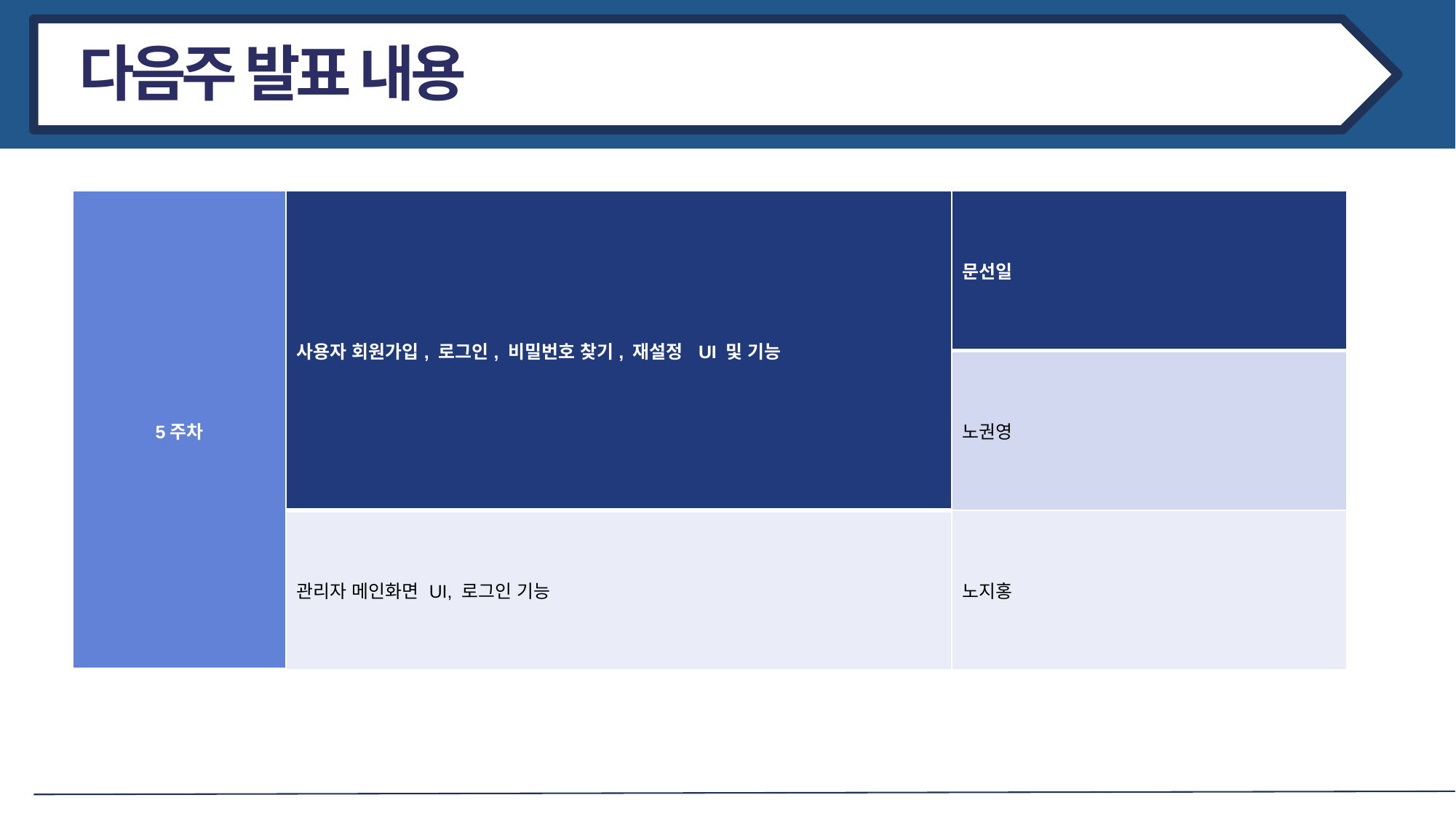

다음주 발표 내용
| 5주차 | 사용자 회원가입, 로그인, 비밀번호 찾기, 재설정 UI 및 기능 | 문선일 |
| --- | --- | --- |
|  |  | 노권영 |
|  | 관리자 메인화면 UI, 로그인 기능 | 노지홍 |